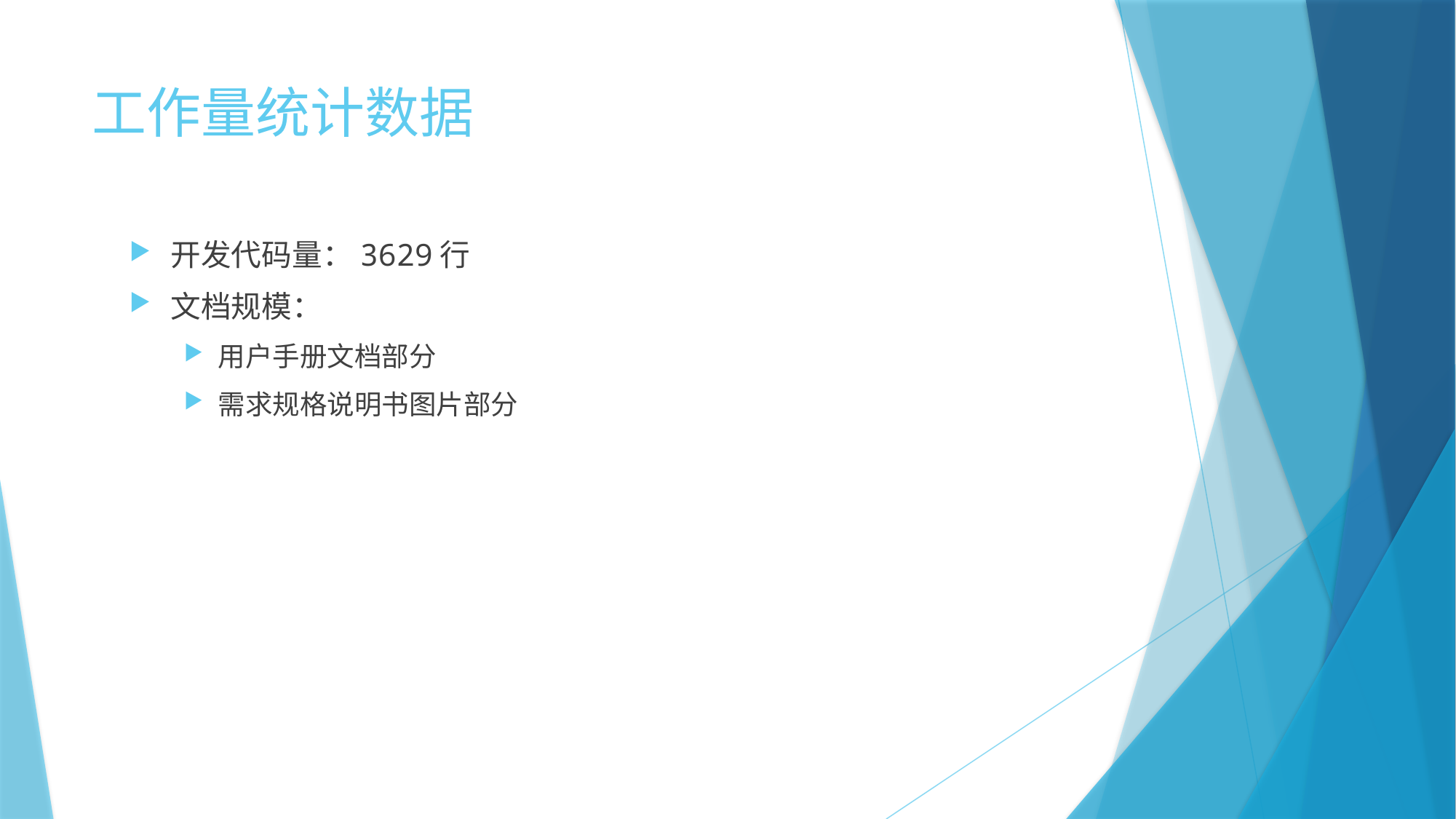

# 工作量统计数据
开发代码量：3629行
文档规模：
用户手册文档部分
需求规格说明书图片部分